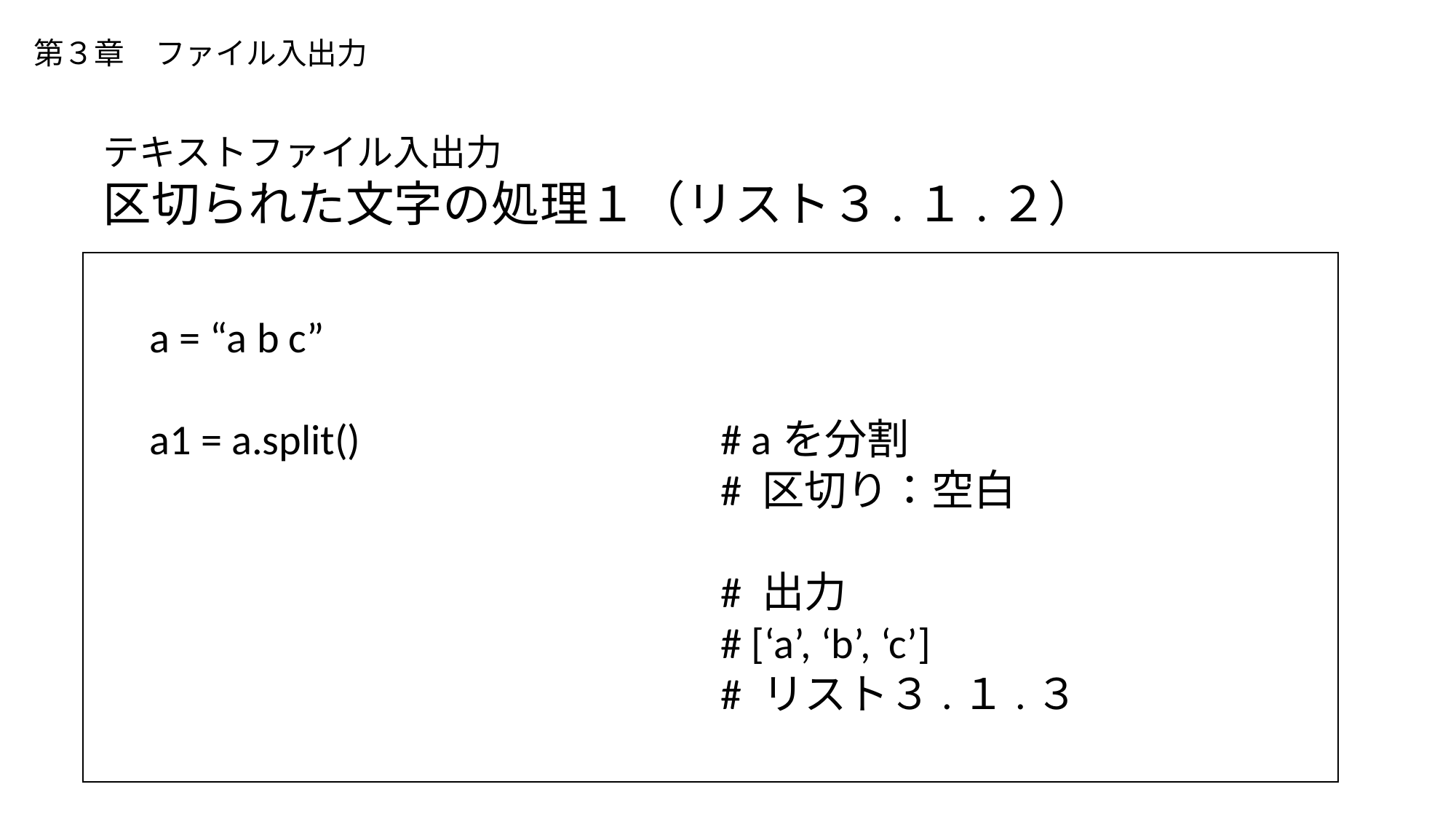

# 第３章　ファイル入出力
テキストファイル入出力
区切られた文字の処理１（リスト３.１.２）

a = “a b c”

a1 = a.split()

# aを分割
# 区切り：空白

# 出力
# [‘a’, ‘b’, ‘c’]
# リスト３.１.３